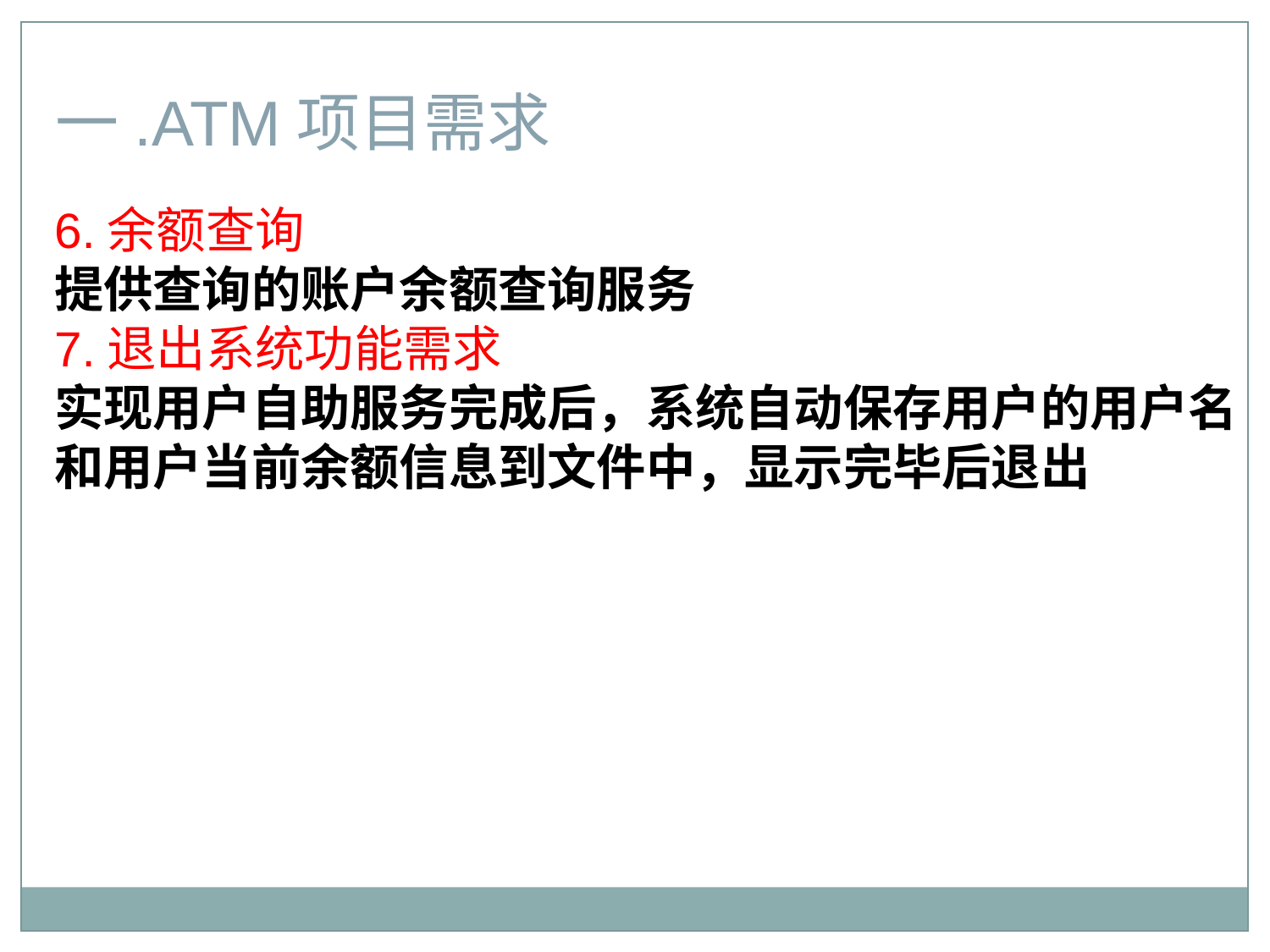

一.ATM项目需求
6.余额查询
提供查询的账户余额查询服务
7.退出系统功能需求
实现用户自助服务完成后，系统自动保存用户的用户名
和用户当前余额信息到文件中，显示完毕后退出